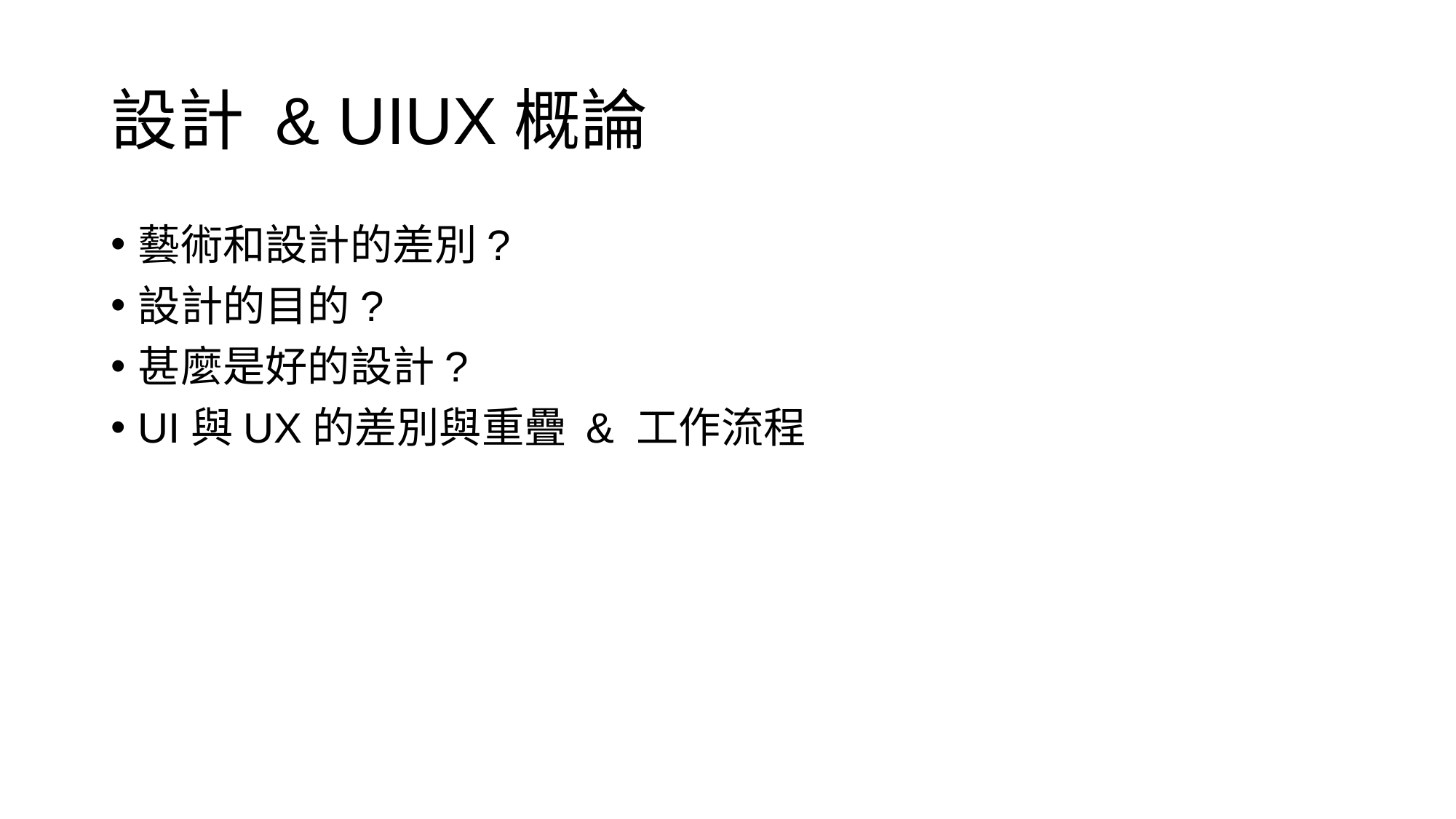

# 設計 & UIUX概論
藝術和設計的差別?
設計的目的?
甚麼是好的設計?
UI與UX的差別與重疊 & 工作流程